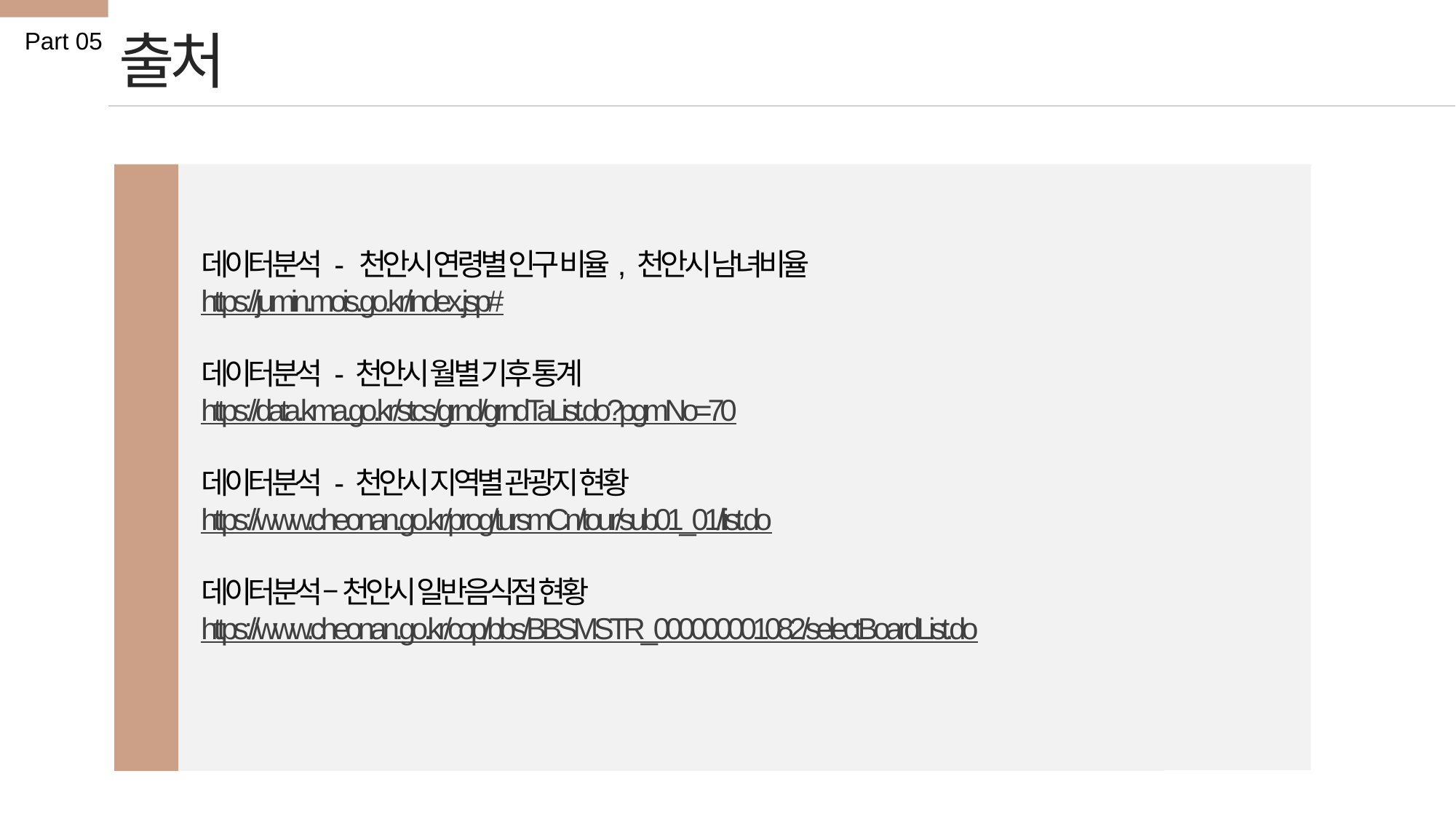

출처
Part 05

데이터분석 -  천안시 연령별 인구 비율, 천안시 남녀비율
https://jumin.mois.go.kr/index.jsp#

데이터분석 - 천안시 월별 기후 통계
https://data.kma.go.kr/stcs/grnd/grndTaList.do?pgmNo=70

데이터분석 - 천안시 지역별 관광지 현황
https://www.cheonan.go.kr/prog/tursmCn/tour/sub01_01/list.do

데이터분석 –  천안시 일반음식점 현황
https://www.cheonan.go.kr/cop/bbs/BBSMSTR_000000001082/selectBoardList.do